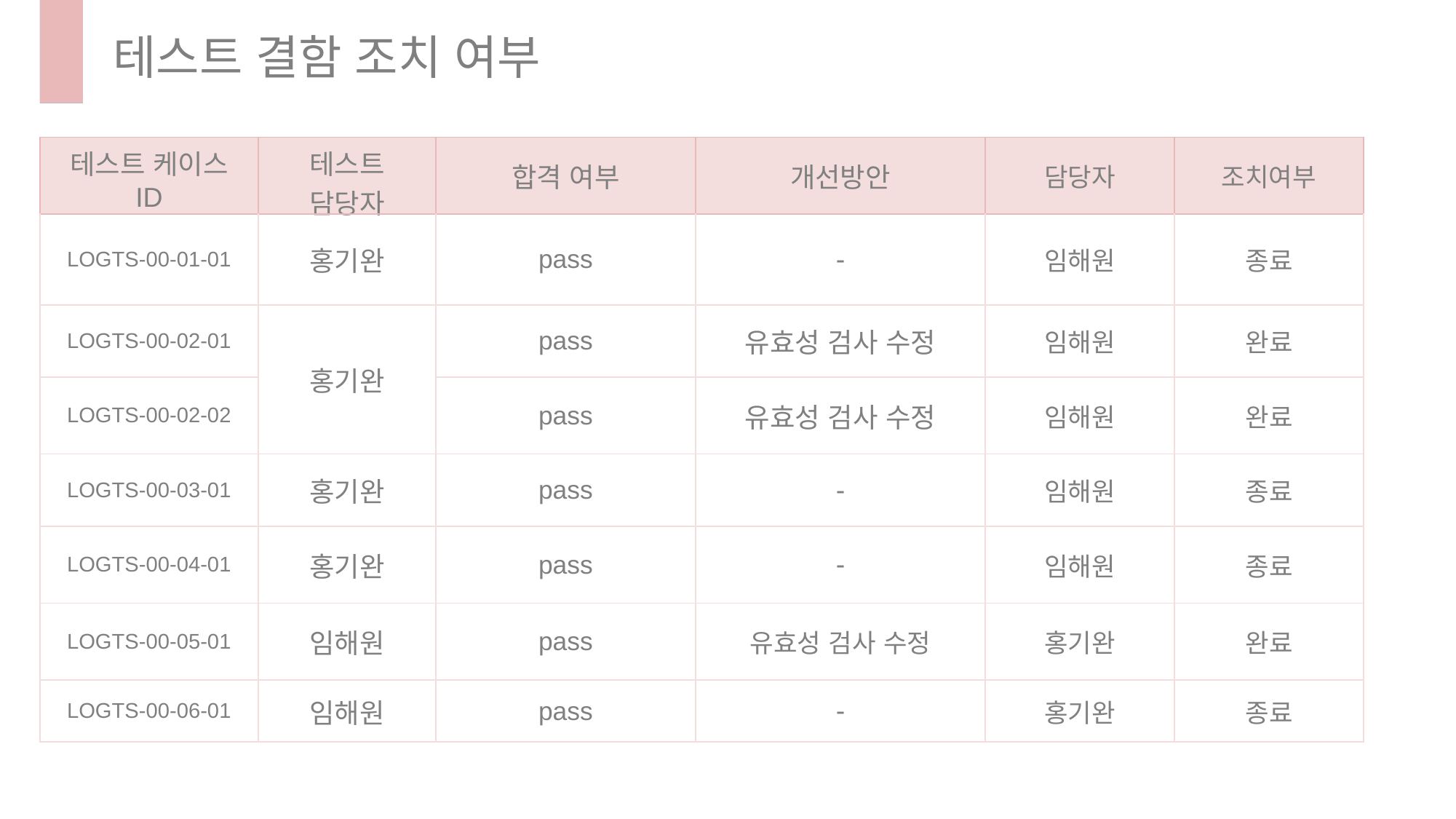

테스트 결함 조치 여부
| 테스트 케이스 ID | 테스트 담당자 | 합격 여부 | 개선방안 | 담당자 | 조치여부 |
| --- | --- | --- | --- | --- | --- |
| LOGTS-00-01-01 | 홍기완 | pass | - | 임해원 | 종료 |
| LOGTS-00-02-01 | 홍기완 | pass | 유효성 검사 수정 | 임해원 | 완료 |
| LOGTS-00-02-02 |  | pass | 유효성 검사 수정 | 임해원 | 완료 |
| LOGTS-00-03-01 | 홍기완 | pass | - | 임해원 | 종료 |
| LOGTS-00-04-01 | 홍기완 | pass | - | 임해원 | 종료 |
| LOGTS-00-05-01 | 임해원 | pass | 유효성 검사 수정 | 홍기완 | 완료 |
| LOGTS-00-06-01 | 임해원 | pass | - | 홍기완 | 종료 |